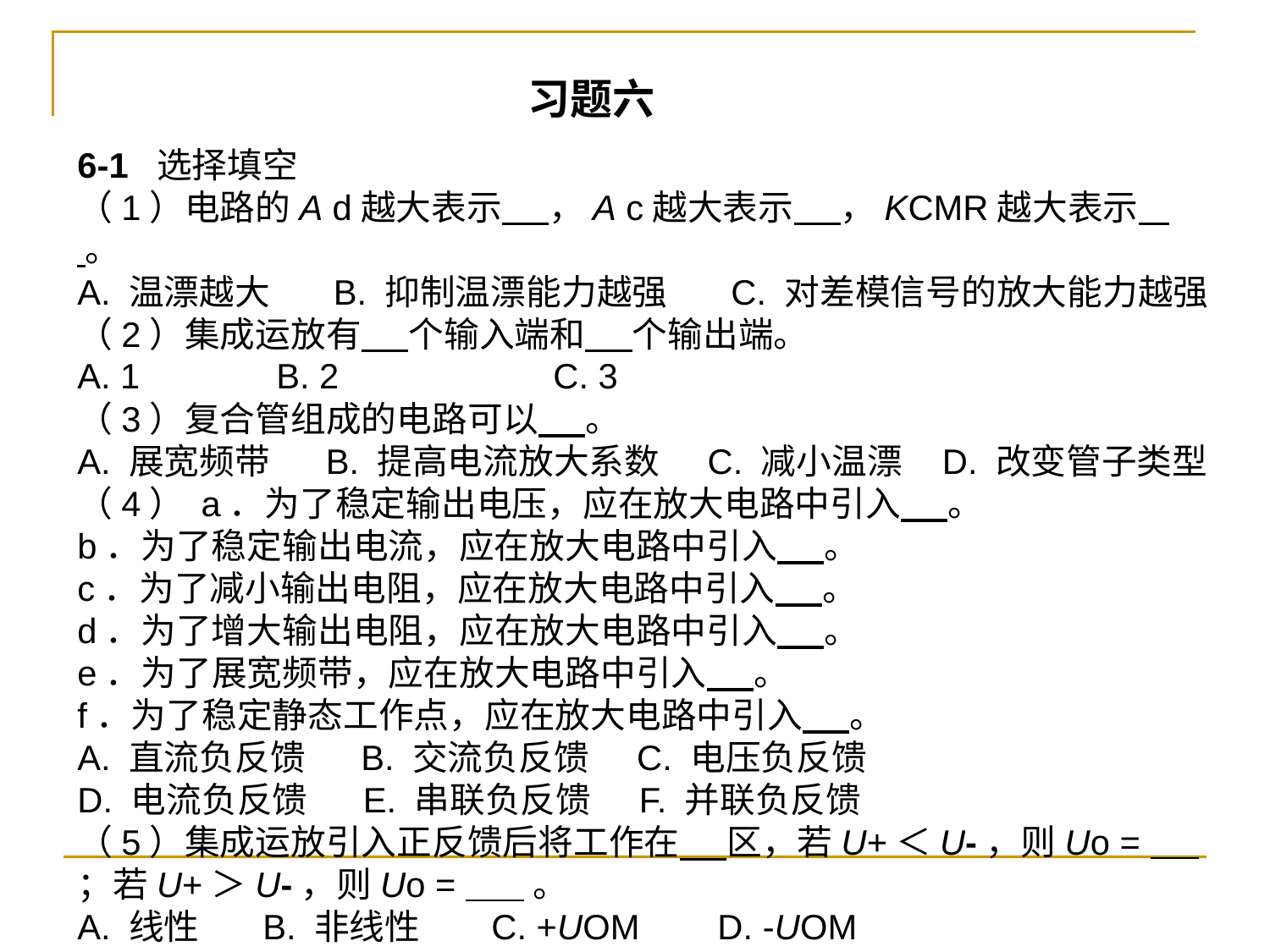

习题六
6-1  选择填空
（1）电路的A d越大表示      ，A c越大表示      ，KCMR越大表示      。
A. 温漂越大       B. 抑制温漂能力越强       C. 对差模信号的放大能力越强
（2）集成运放有      个输入端和      个输出端。
A. 1              B. 2                      C. 3
（3）复合管组成的电路可以      。
A. 展宽频带      B. 提高电流放大系数     C. 减小温漂    D. 改变管子类型
（4） a．为了稳定输出电压，应在放大电路中引入      。
b．为了稳定输出电流，应在放大电路中引入      。
c．为了减小输出电阻，应在放大电路中引入      。
d．为了增大输出电阻，应在放大电路中引入      。
e．为了展宽频带，应在放大电路中引入      。
f．为了稳定静态工作点，应在放大电路中引入      。
A. 直流负反馈      B. 交流负反馈     C. 电压负反馈
D. 电流负反馈      E. 串联负反馈     F. 并联负反馈
（5）集成运放引入正反馈后将工作在      区，若U+＜U-，则Uo =       ；若U+＞U-，则Uo =       。
A. 线性       B. 非线性        C. +UOM        D. -UOM